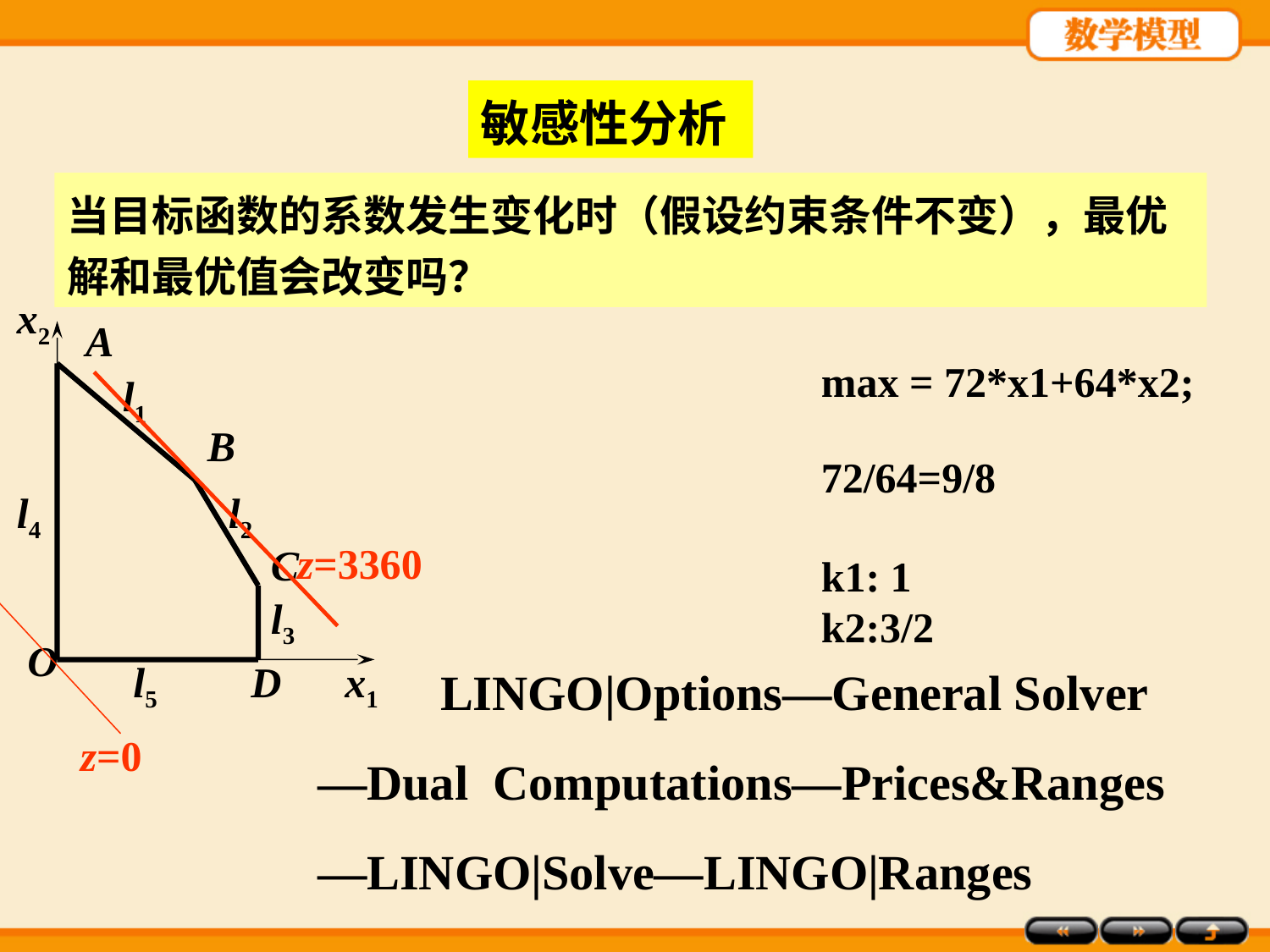

敏感性分析
当目标函数的系数发生变化时（假设约束条件不变），最优解和最优值会改变吗？
x2

O
x1

A
B
C
D
max = 72*x1+64*x2;

l1
l4

l2

l3
l5

z=3360
72/64=9/8
k1: 1
k2:3/2

z=0
                   LINGO|Options—General Solver
         —Dual  Computations—Prices&Ranges
         —LINGO|Solve—LINGO|Ranges